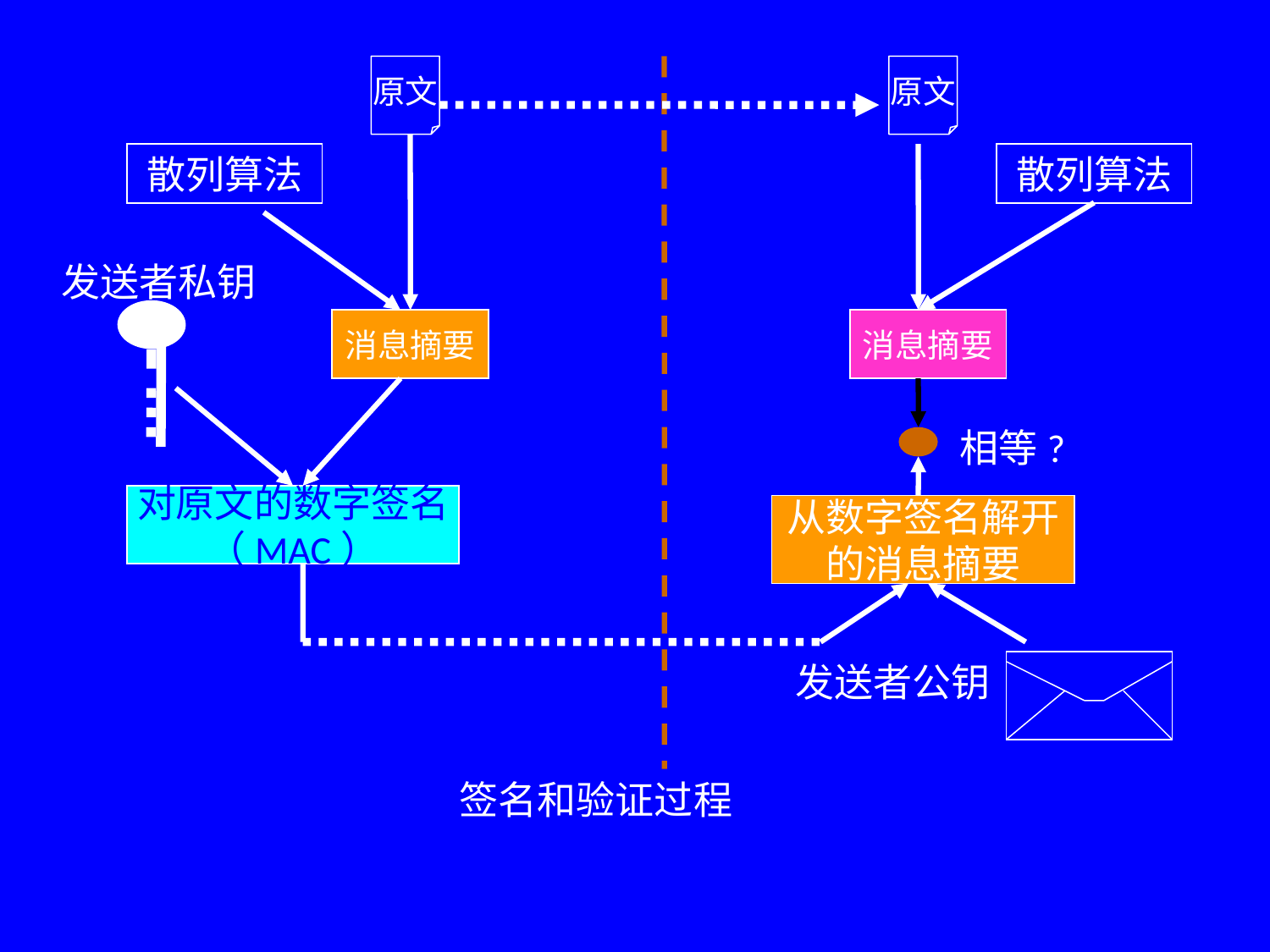

原文

原文

散列算法
散列算法

发送者私钥

消息摘要
消息摘要

相等?

对原文的数字签名
（MAC）
从数字签名解开
的消息摘要

发送者公钥

签名和验证过程